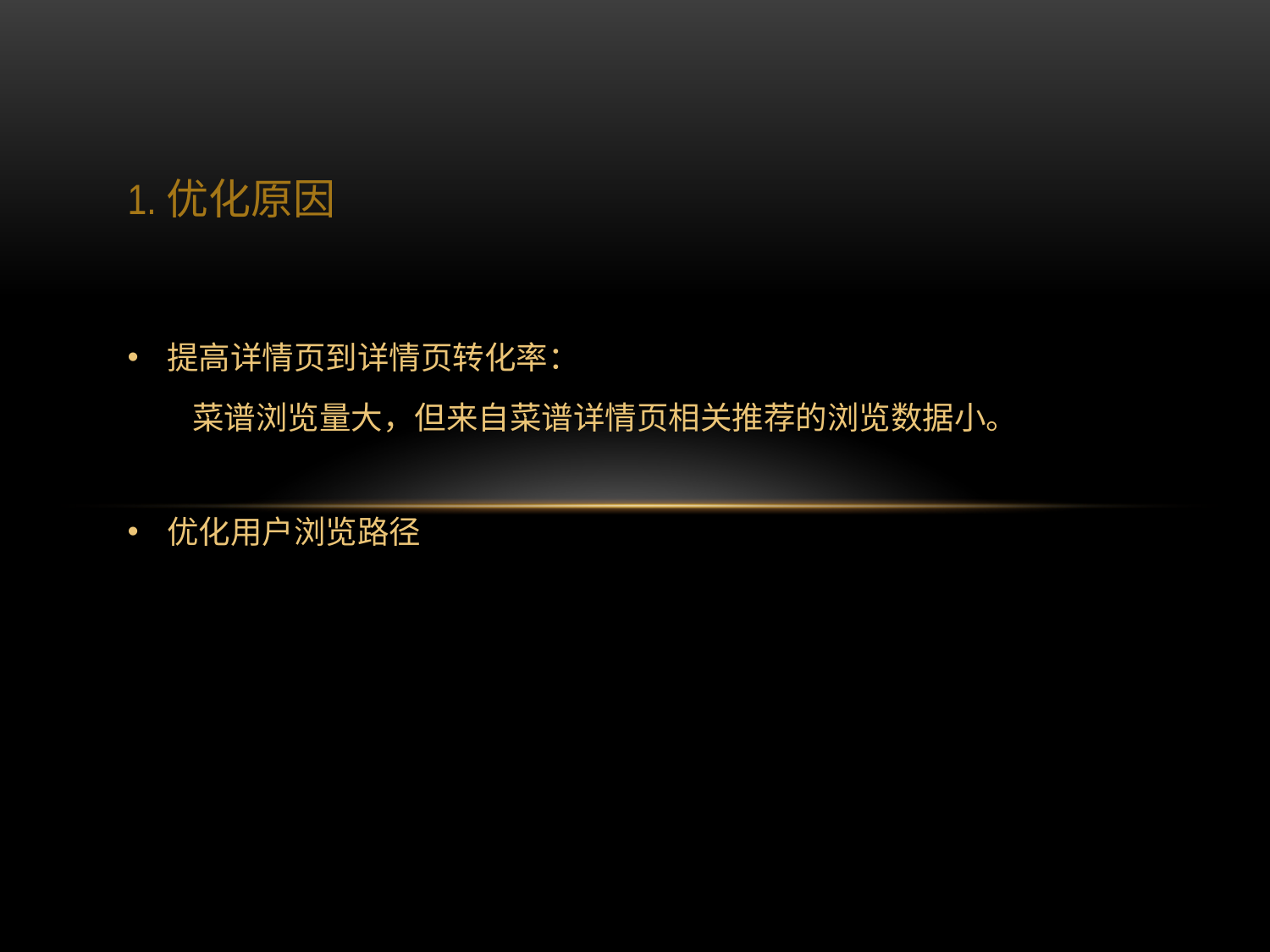

1.优化原因

提高详情页到详情页转化率：

        菜谱浏览量大，但来自菜谱详情页相关推荐的浏览数据小。

优化用户浏览路径